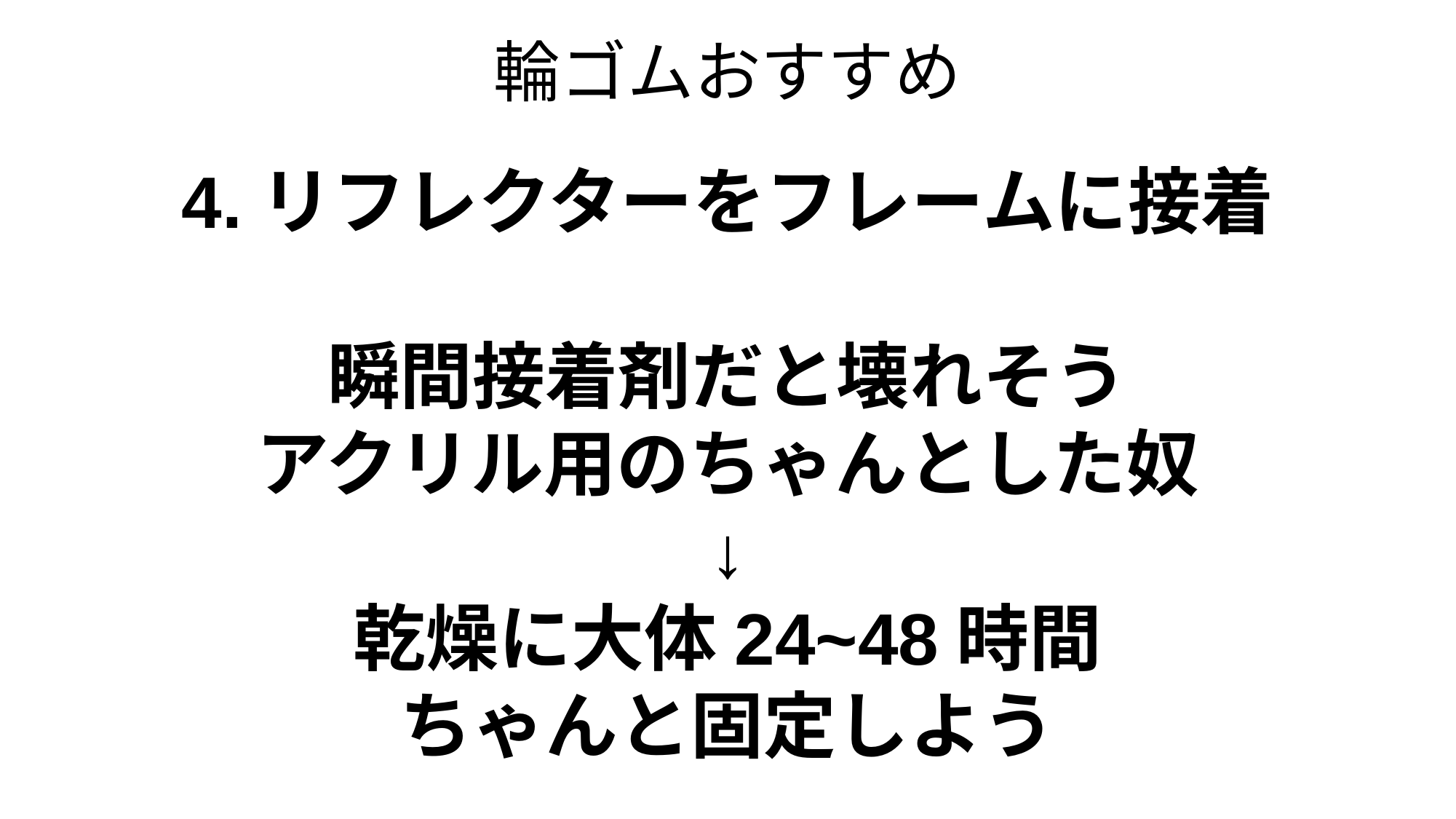

# 輪ゴムおすすめ
4.リフレクターをフレームに接着

瞬間接着剤だと壊れそう
アクリル用のちゃんとした奴
↓
乾燥に大体24~48時間
ちゃんと固定しよう